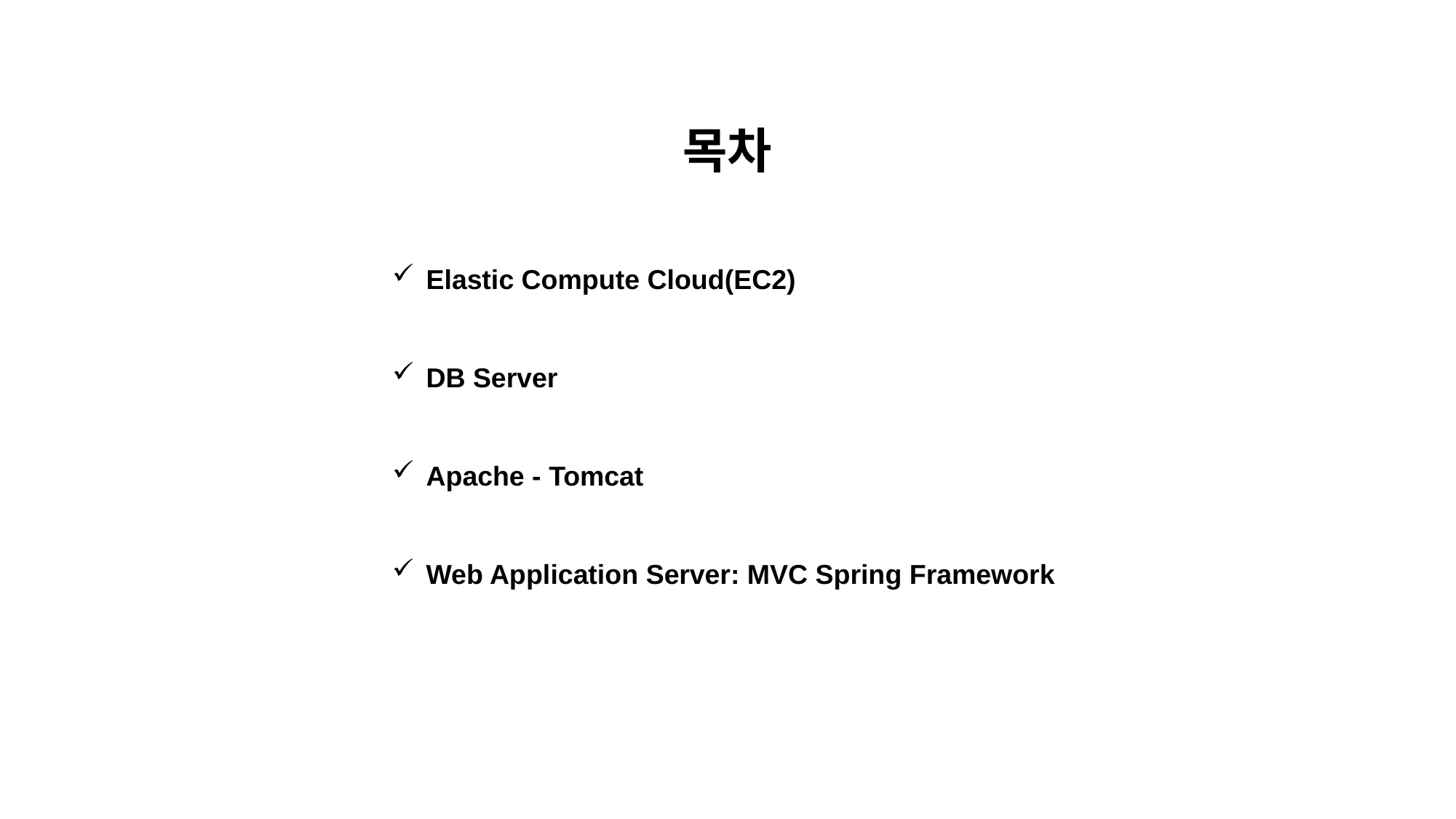

목차
Elastic Compute Cloud(EC2)

DB Server

Apache - Tomcat

Web Application Server: MVC Spring Framework